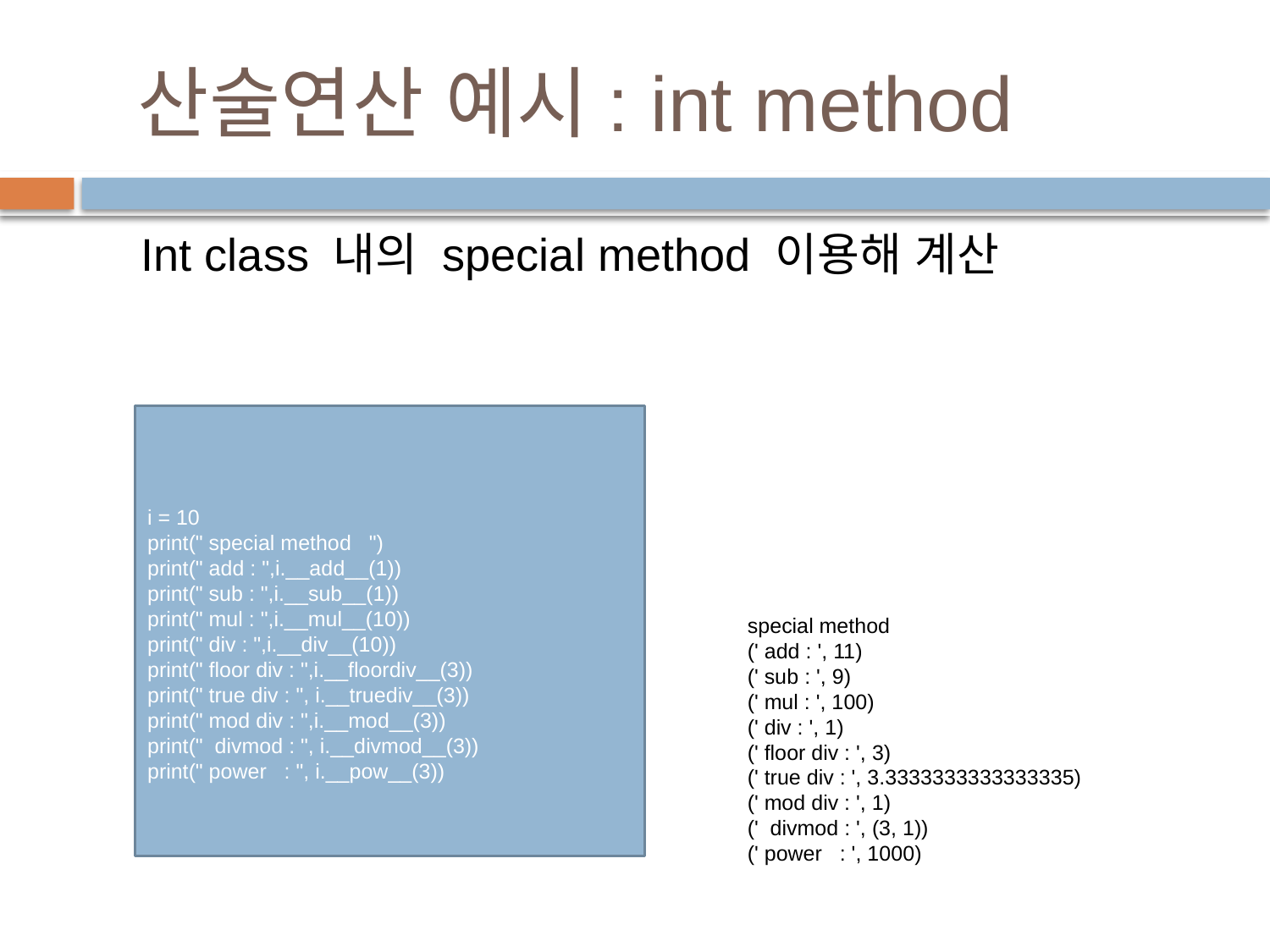

# 산술연산 예시: int method
Int class 내의 special method 이용해 계산

i = 10
print(" special method   ")
print(" add : ",i.__add__(1))
print(" sub : ",i.__sub__(1))
print(" mul : ",i.__mul__(10))
print(" div : ",i.__div__(10))
print(" floor div : ",i.__floordiv__(3))
print(" true div : ", i.__truediv__(3))
print(" mod div : ",i.__mod__(3))
print("  divmod : ", i.__divmod__(3))
print(" power   : ", i.__pow__(3))
special method
(' add : ', 11)
(' sub : ', 9)
(' mul : ', 100)
(' div : ', 1)
(' floor div : ', 3)
(' true div : ', 3.3333333333333335)
(' mod div : ', 1)
('  divmod : ', (3, 1))
(' power   : ', 1000)